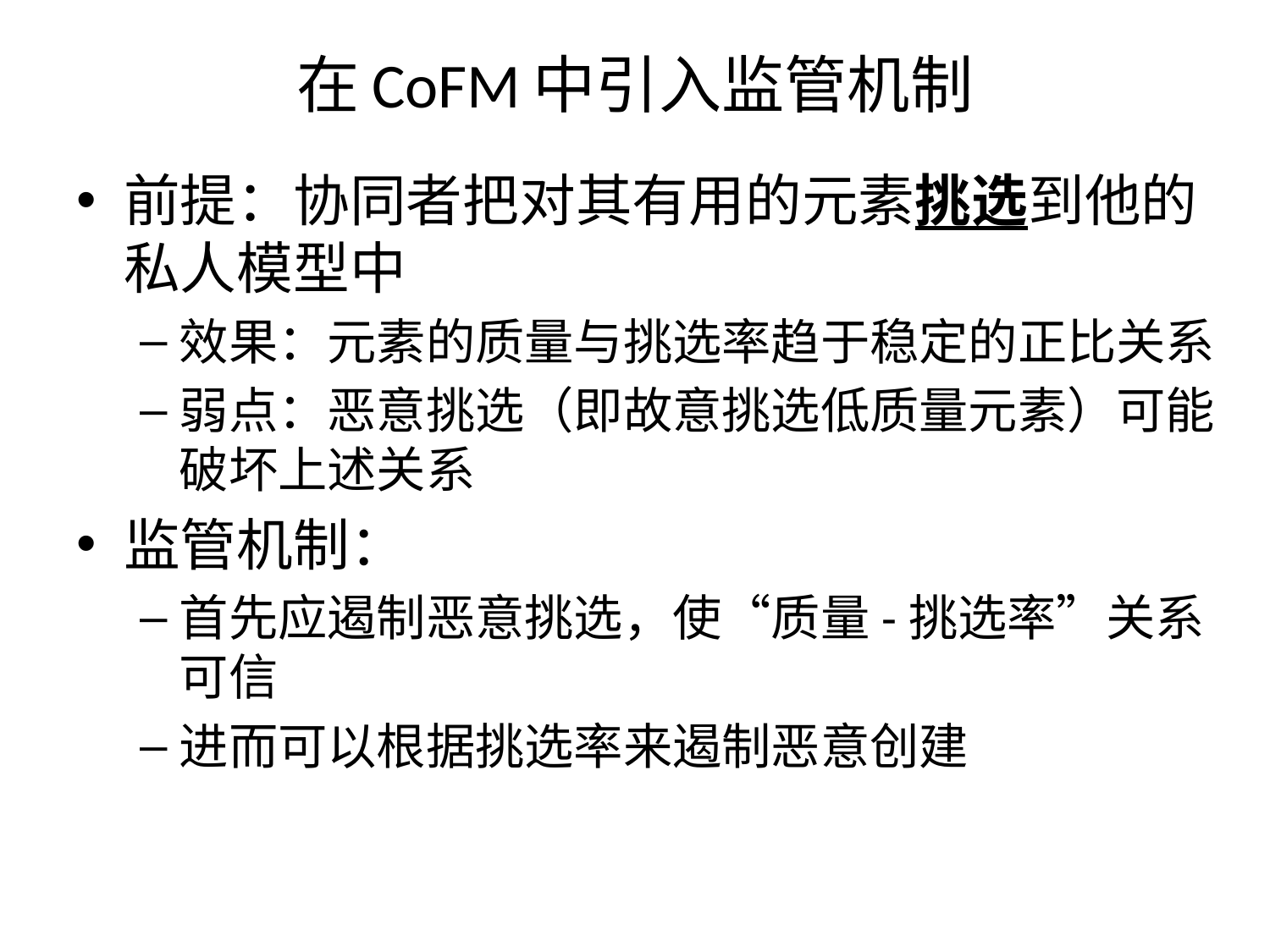

# 在CoFM中引入监管机制
前提：协同者把对其有用的元素挑选到他的私人模型中
效果：元素的质量与挑选率趋于稳定的正比关系
弱点：恶意挑选（即故意挑选低质量元素）可能破坏上述关系
监管机制：
首先应遏制恶意挑选，使“质量-挑选率”关系可信
进而可以根据挑选率来遏制恶意创建